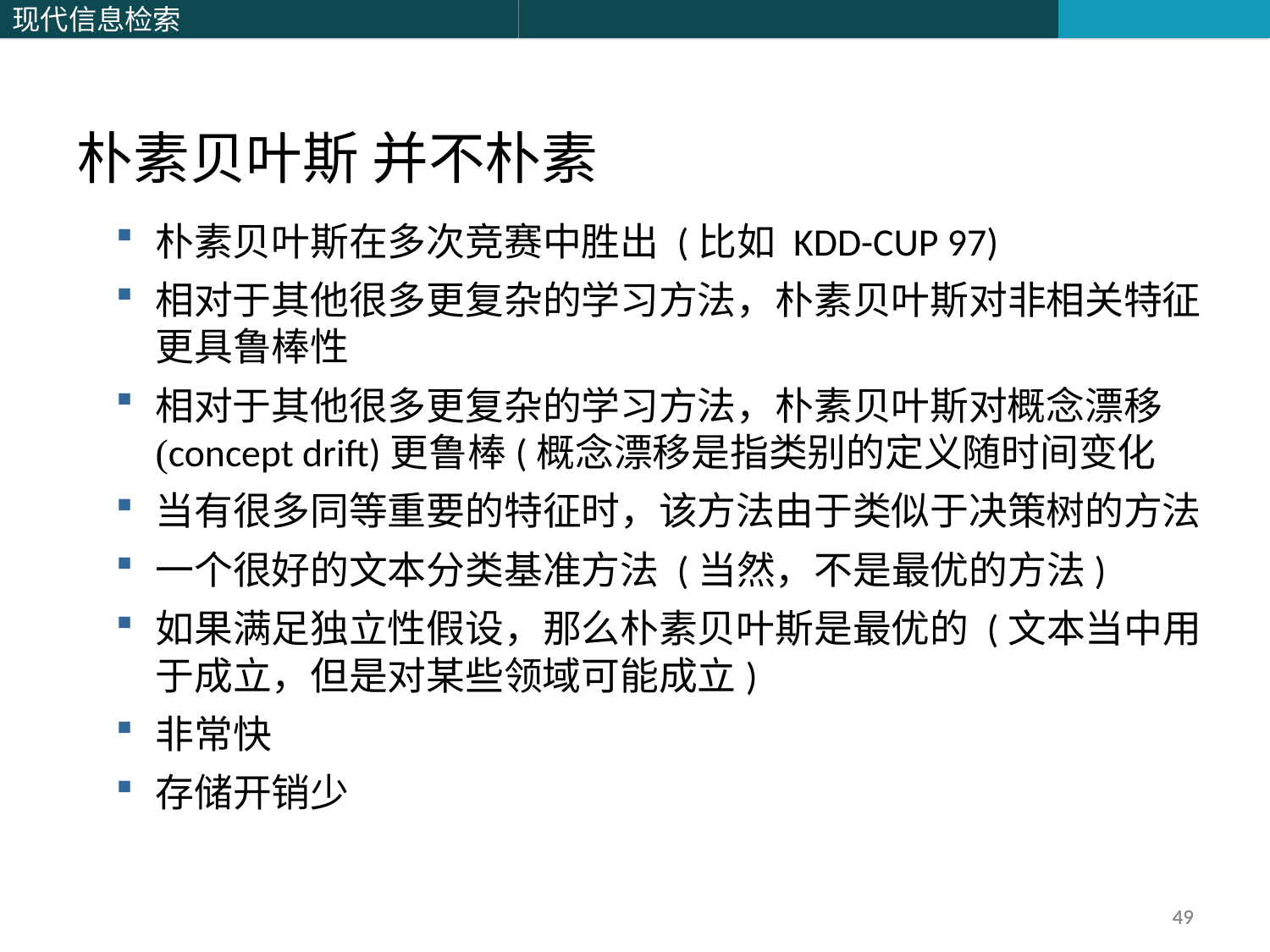

朴素贝叶斯 并不朴素

朴素贝叶斯在多次竞赛中胜出 (比如 KDD-CUP 97)
相对于其他很多更复杂的学习方法，朴素贝叶斯对非相关特征更具鲁棒性
相对于其他很多更复杂的学习方法，朴素贝叶斯对概念漂移(concept drift)更鲁棒(概念漂移是指类别的定义随时间变化
当有很多同等重要的特征时，该方法由于类似于决策树的方法
一个很好的文本分类基准方法 (当然，不是最优的方法)
如果满足独立性假设，那么朴素贝叶斯是最优的 (文本当中用于成立，但是对某些领域可能成立)
非常快
存储开销少

49
49